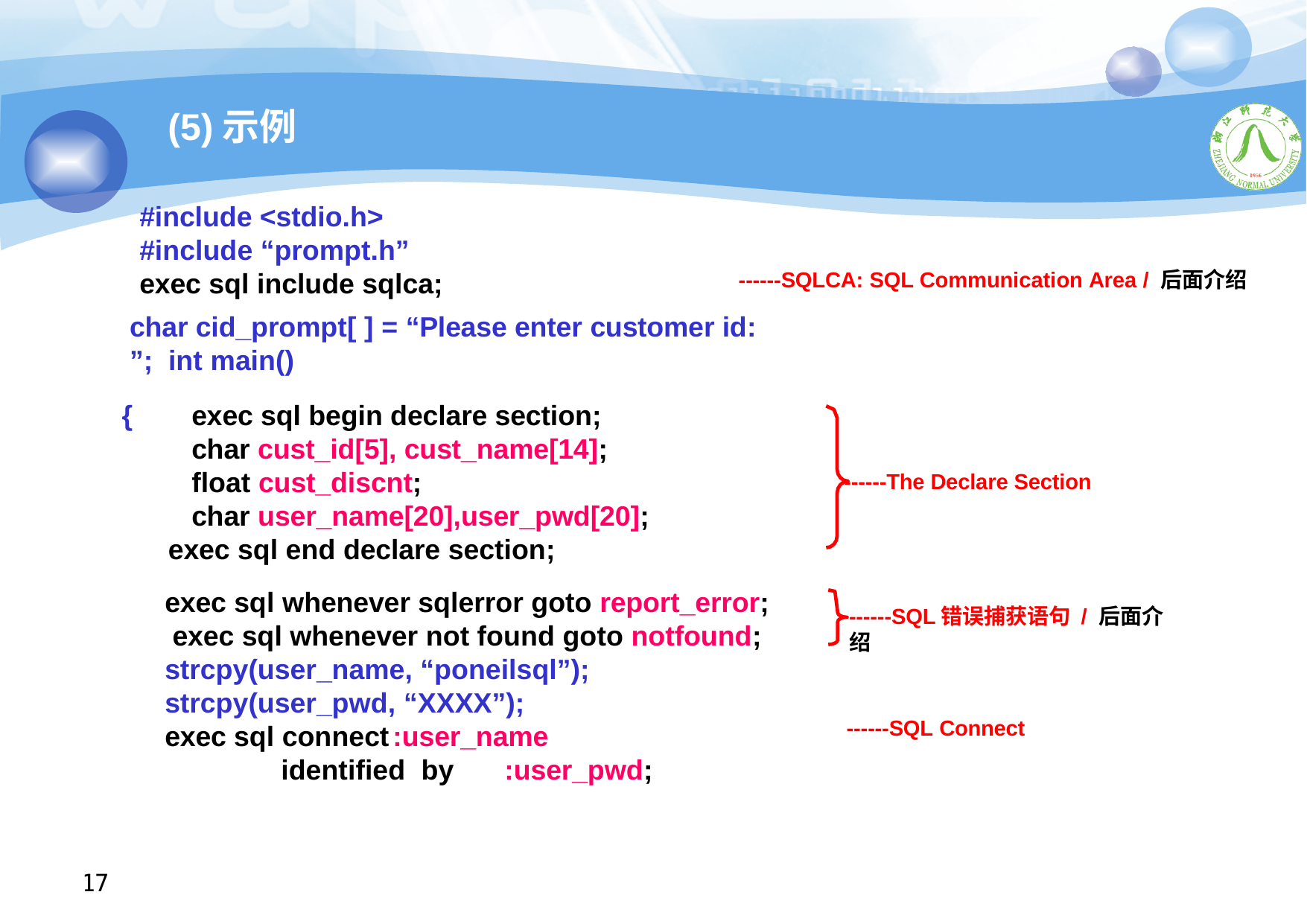

(5)示例
#include <stdio.h>  #include “prompt.h”  exec sql include sqlca;
------SQLCA: SQL Communication Area / 后面介绍
char cid_prompt[ ] = “Please enter customer id:	”;  int main()
{	exec sql begin declare section;  char cust_id[5], cust_name[14];  float cust_discnt;
char user_name[20],user_pwd[20];  exec sql end declare section;

------The Declare Section
exec sql whenever sqlerror goto report_error;  exec sql whenever not found goto notfound;  strcpy(user_name, “poneilsql”);  strcpy(user_pwd, “XXXX”);

------SQL错误捕获语句 / 后面介绍
------SQL Connect
exec sql connect	:user_name	identified  by	:user_pwd;
17